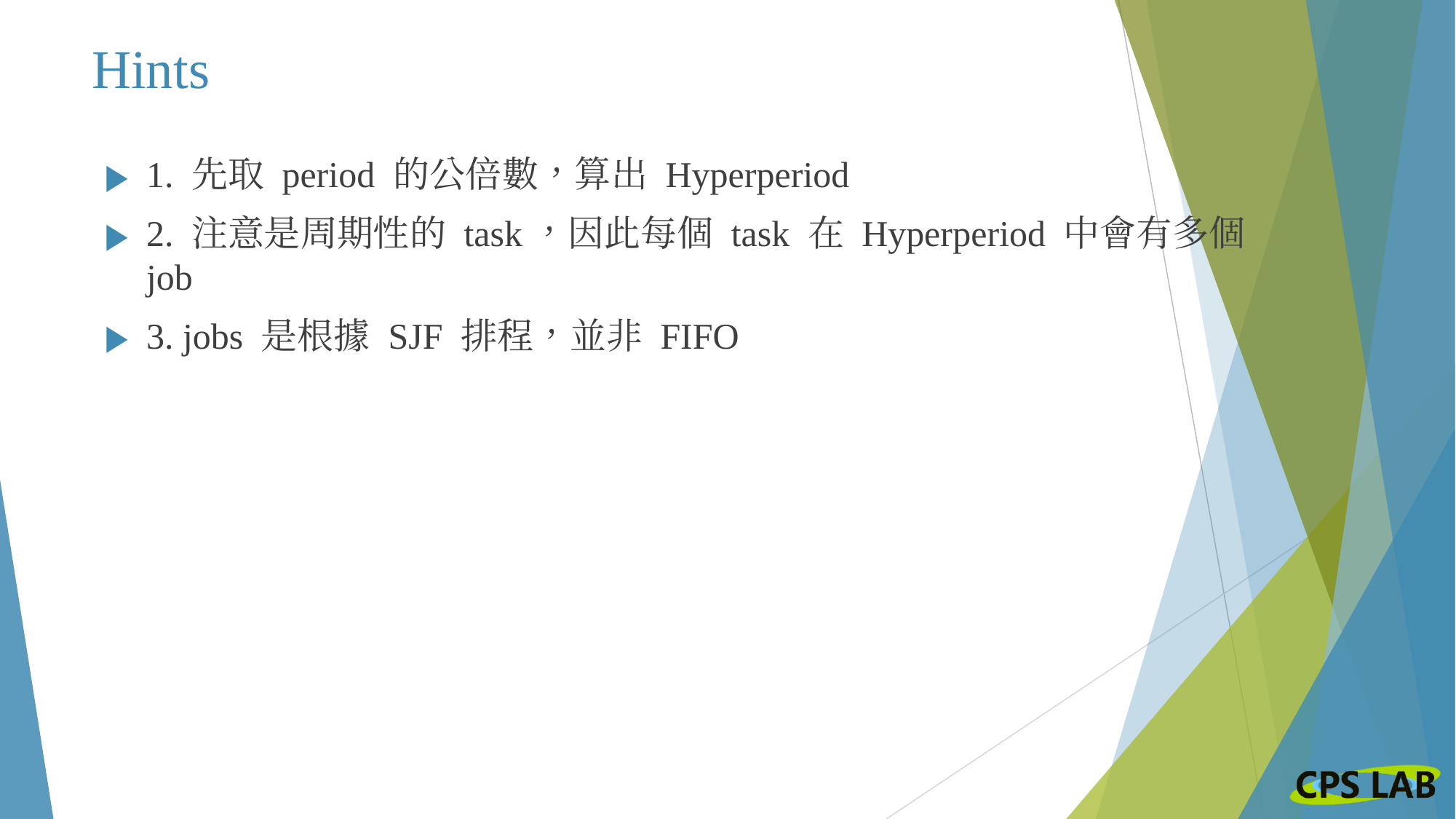

# Hints
1. 先取 period 的公倍數，算出 Hyperperiod
2. 注意是周期性的 task，因此每個 task 在 Hyperperiod 中會有多個 job
3. jobs 是根據 SJF 排程，並非 FIFO